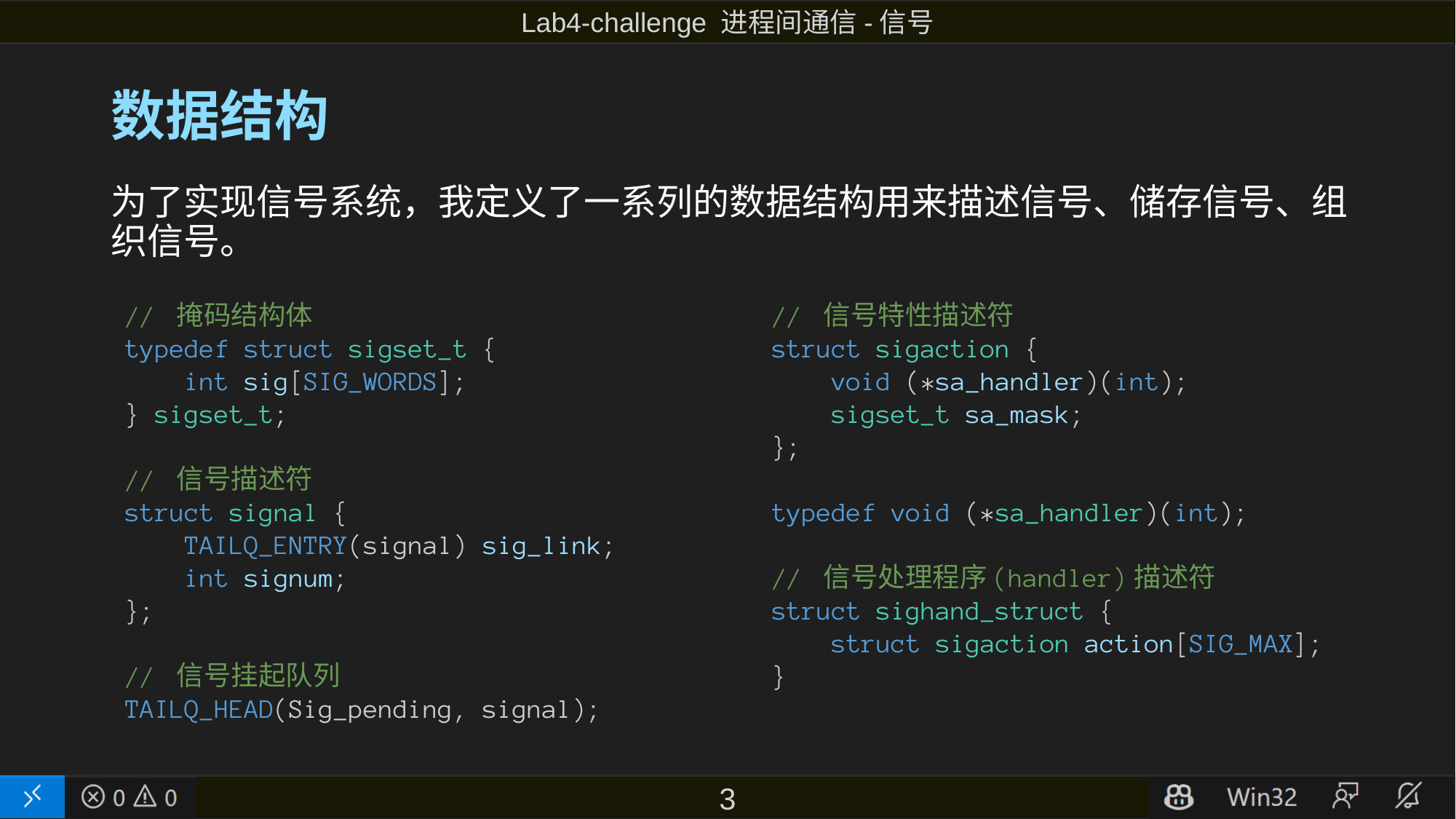

# 数据结构
为了实现信号系统，我定义了一系列的数据结构用来描述信号、储存信号、组织信号。
// 掩码结构体
typedef struct sigset_t {
    int sig[SIG_WORDS];
} sigset_t;
// 信号描述符
struct signal {
    TAILQ_ENTRY(signal) sig_link;
    int signum;
};
// 信号挂起队列
TAILQ_HEAD(Sig_pending, signal);
// 信号特性描述符
struct sigaction {
    void (*sa_handler)(int);
    sigset_t sa_mask;
};
typedef void (*sa_handler)(int);
// 信号处理程序(handler)描述符
struct sighand_struct {
    struct sigaction action[SIG_MAX];
}

3